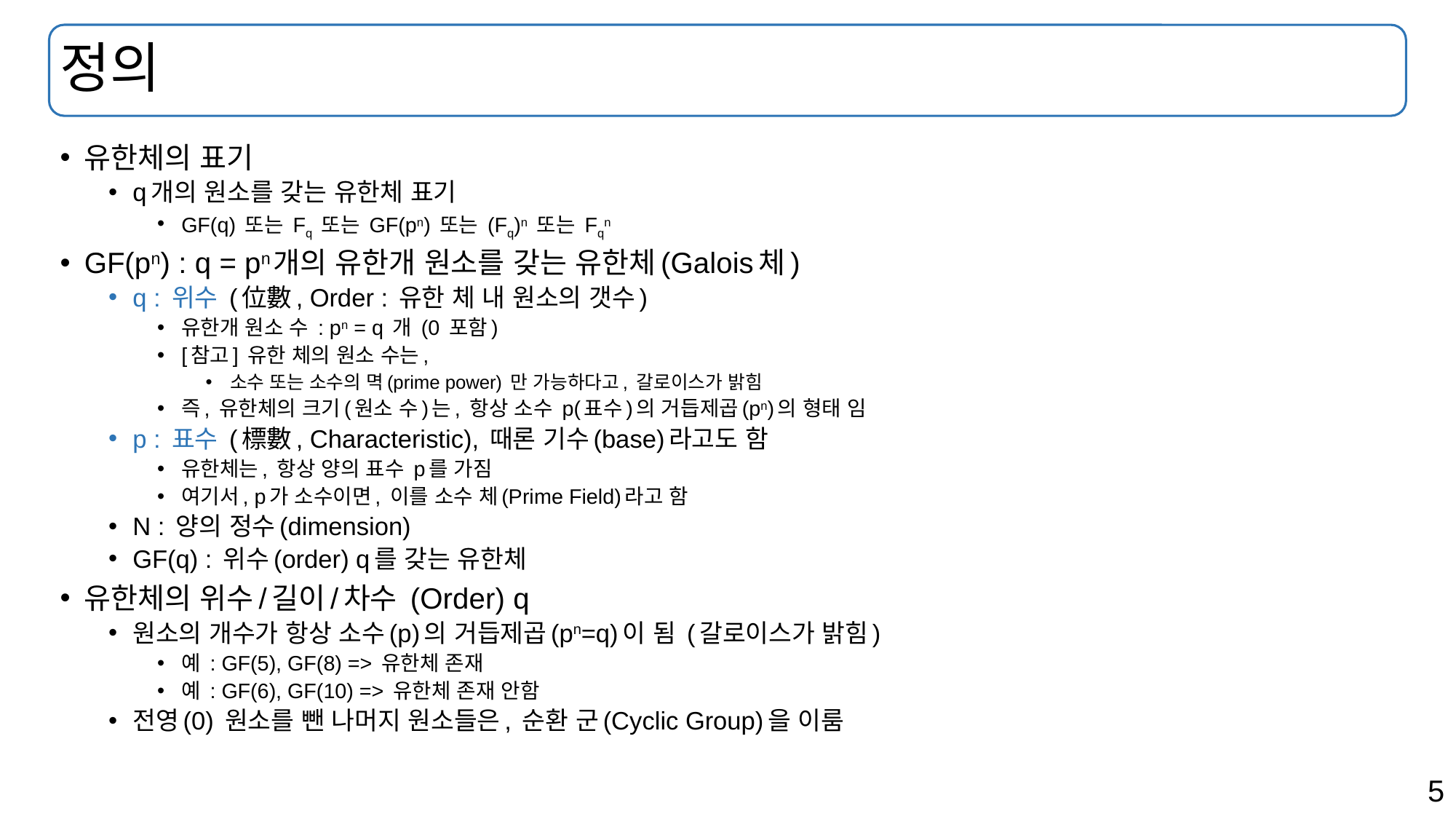

# 정의
유한체의 표기
q개의 원소를 갖는 유한체 표기
GF(q) 또는 Fq 또는 GF(pn) 또는 (Fq)n 또는 Fqn
GF(pn) : q = pn개의 유한개 원소를 갖는 유한체(Galois체)
q : 위수 (位數, Order : 유한 체 내 원소의 갯수)
유한개 원소 수 : pn = q 개 (0 포함)
[참고] 유한 체의 원소 수는,
소수 또는 소수의 멱(prime power) 만 가능하다고, 갈로이스가 밝힘
즉, 유한체의 크기(원소 수)는, 항상 소수 p(표수)의 거듭제곱(pn)의 형태 임
p : 표수 (標數, Characteristic), 때론 기수(base)라고도 함
유한체는, 항상 양의 표수 p를 가짐
여기서, p가 소수이면, 이를 소수 체(Prime Field)라고 함
N : 양의 정수(dimension)
GF(q) : 위수(order) q를 갖는 유한체
유한체의 위수/길이/차수 (Order) q
원소의 개수가 항상 소수(p)의 거듭제곱(pn=q)이 됨 (갈로이스가 밝힘)
예 : GF(5), GF(8) => 유한체 존재
예 : GF(6), GF(10) => 유한체 존재 안함
전영(0) 원소를 뺀 나머지 원소들은, 순환 군(Cyclic Group)을 이룸